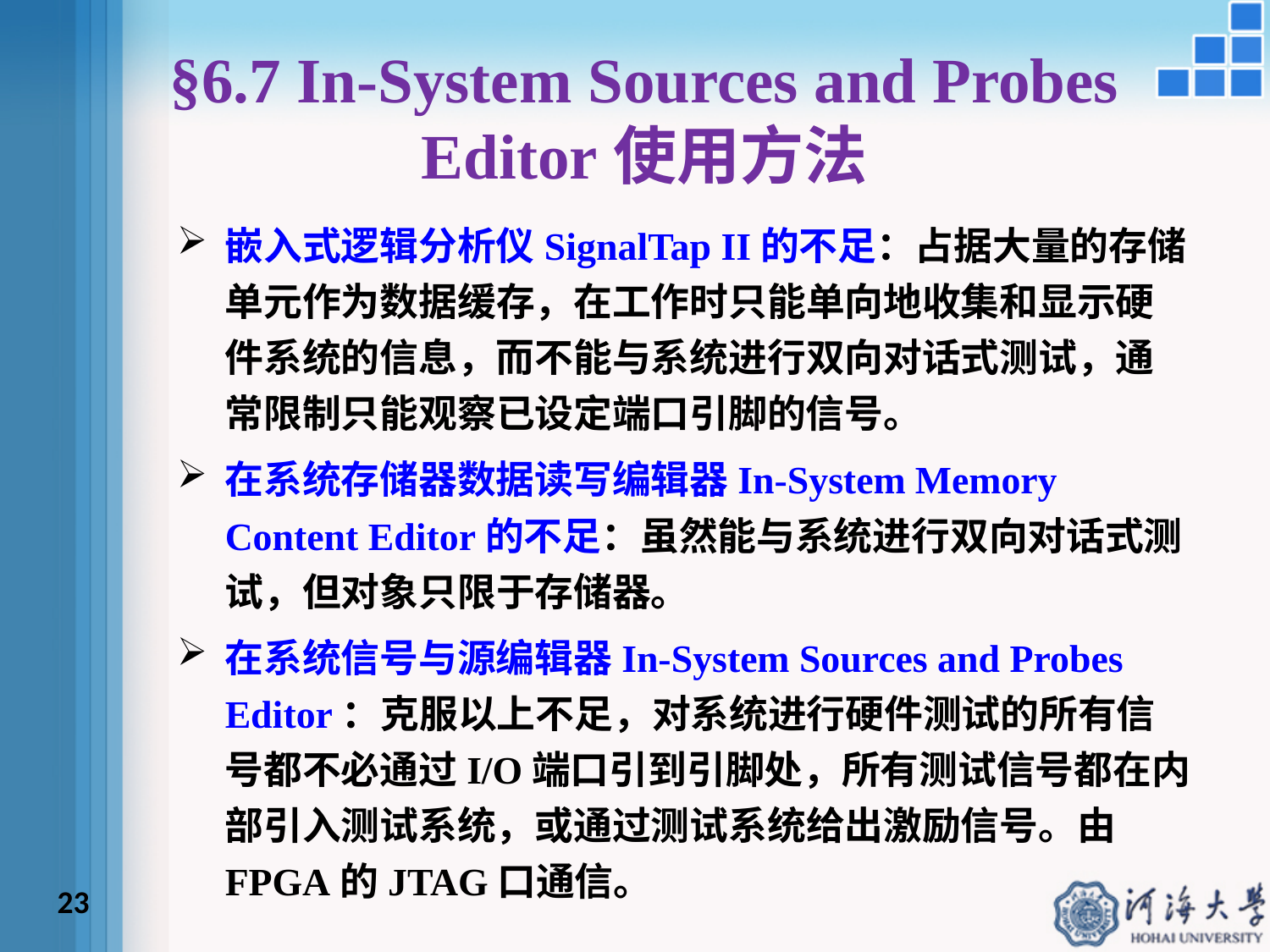

# §6.7 In-System Sources and Probes Editor使用方法
嵌入式逻辑分析仪SignalTap II的不足：占据大量的存储单元作为数据缓存，在工作时只能单向地收集和显示硬件系统的信息，而不能与系统进行双向对话式测试，通常限制只能观察已设定端口引脚的信号。
在系统存储器数据读写编辑器In-System Memory Content Editor的不足：虽然能与系统进行双向对话式测试，但对象只限于存储器。
在系统信号与源编辑器In-System Sources and Probes Editor：克服以上不足，对系统进行硬件测试的所有信号都不必通过I/O端口引到引脚处，所有测试信号都在内部引入测试系统，或通过测试系统给出激励信号。由FPGA的JTAG口通信。
23